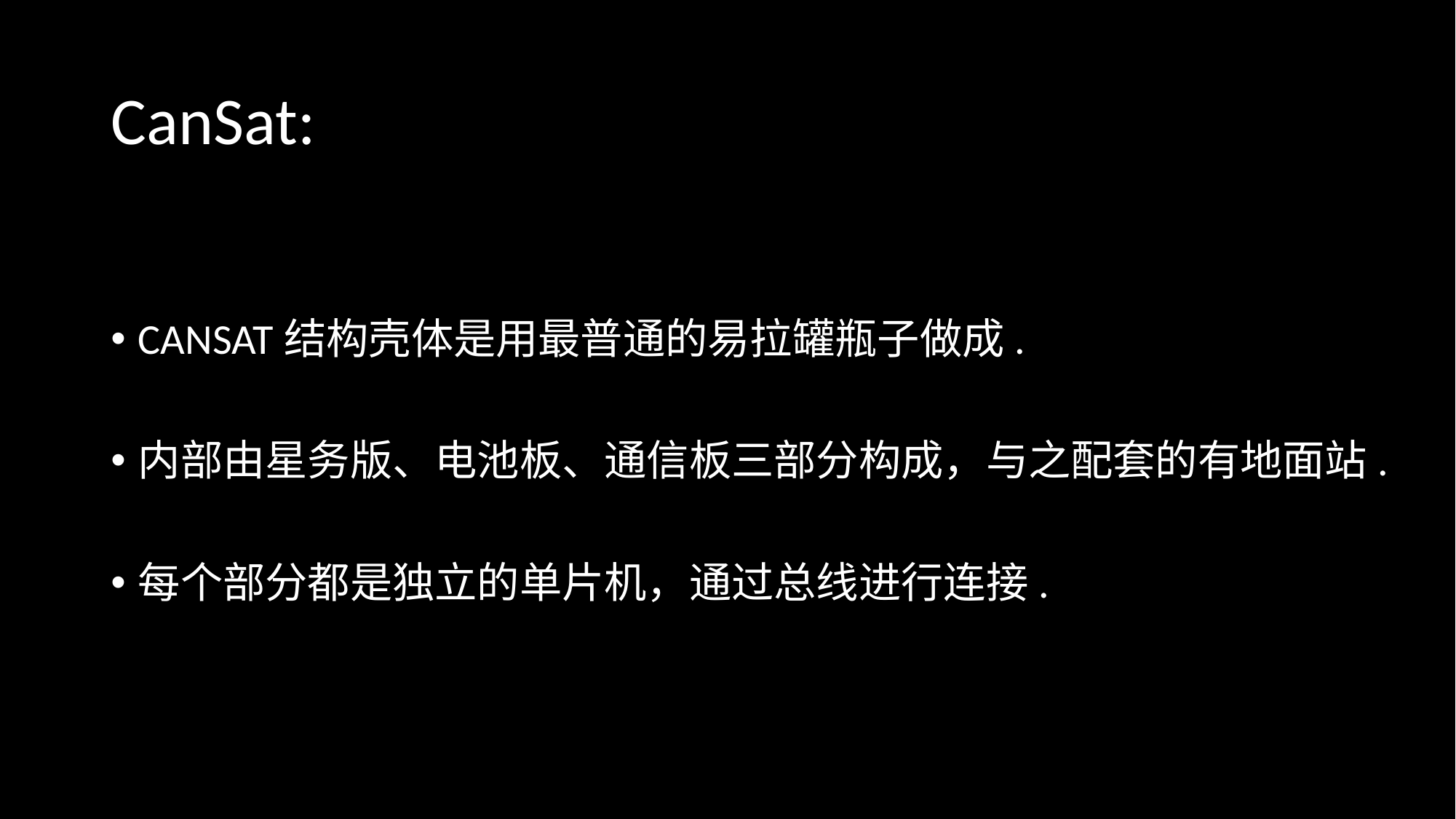

# CanSat:

CANSAT结构壳体是用最普通的易拉罐瓶子做成.

内部由星务版、电池板、通信板三部分构成，与之配套的有地面站.

每个部分都是独立的单片机，通过总线进行连接.